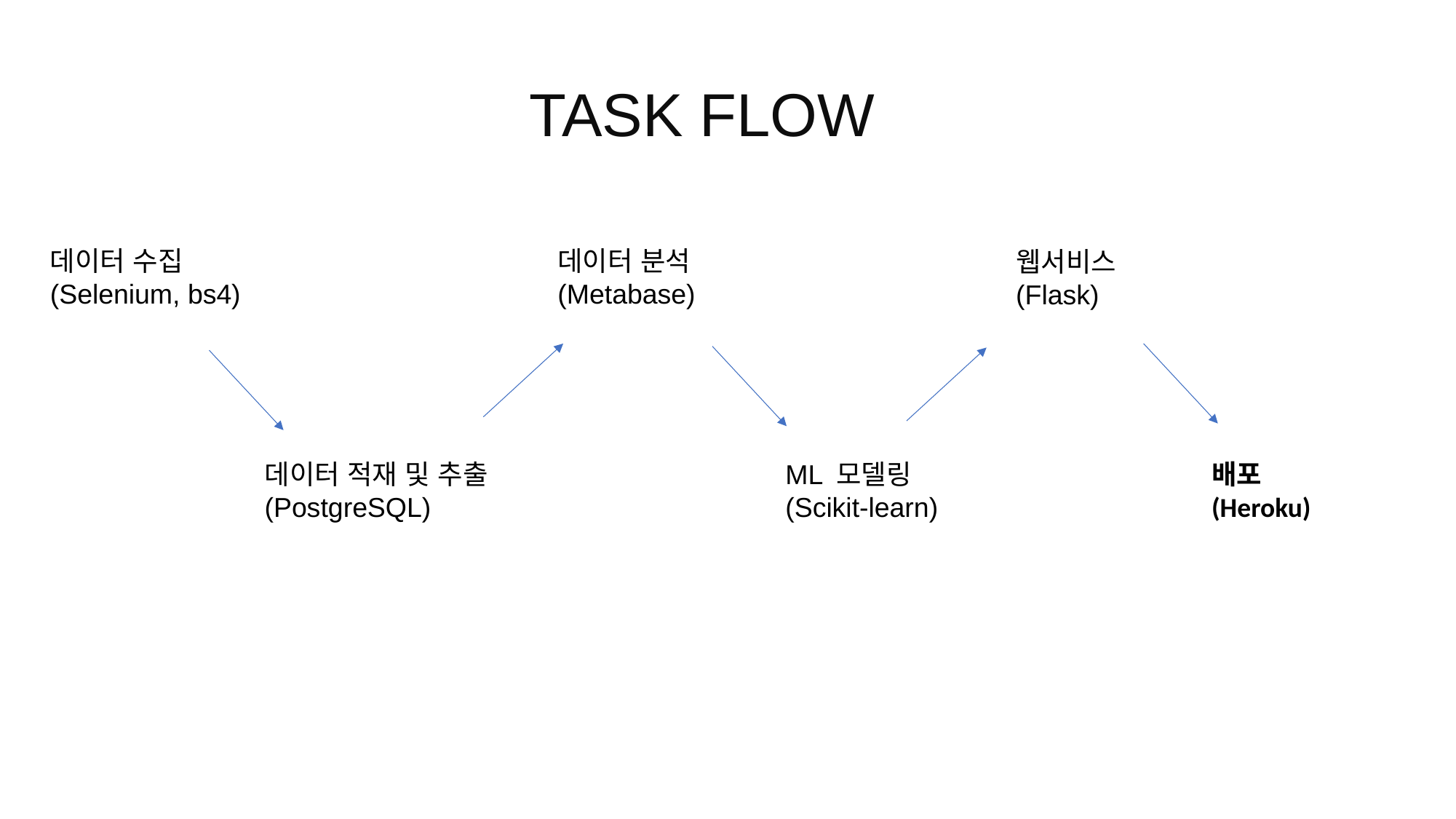

TASK FLOW
데이터 수집
(Selenium, bs4)
데이터 분석
(Metabase)
웹서비스
(Flask)
데이터 적재 및 추출
(PostgreSQL)
ML 모델링
(Scikit-learn)
배포
(Heroku)